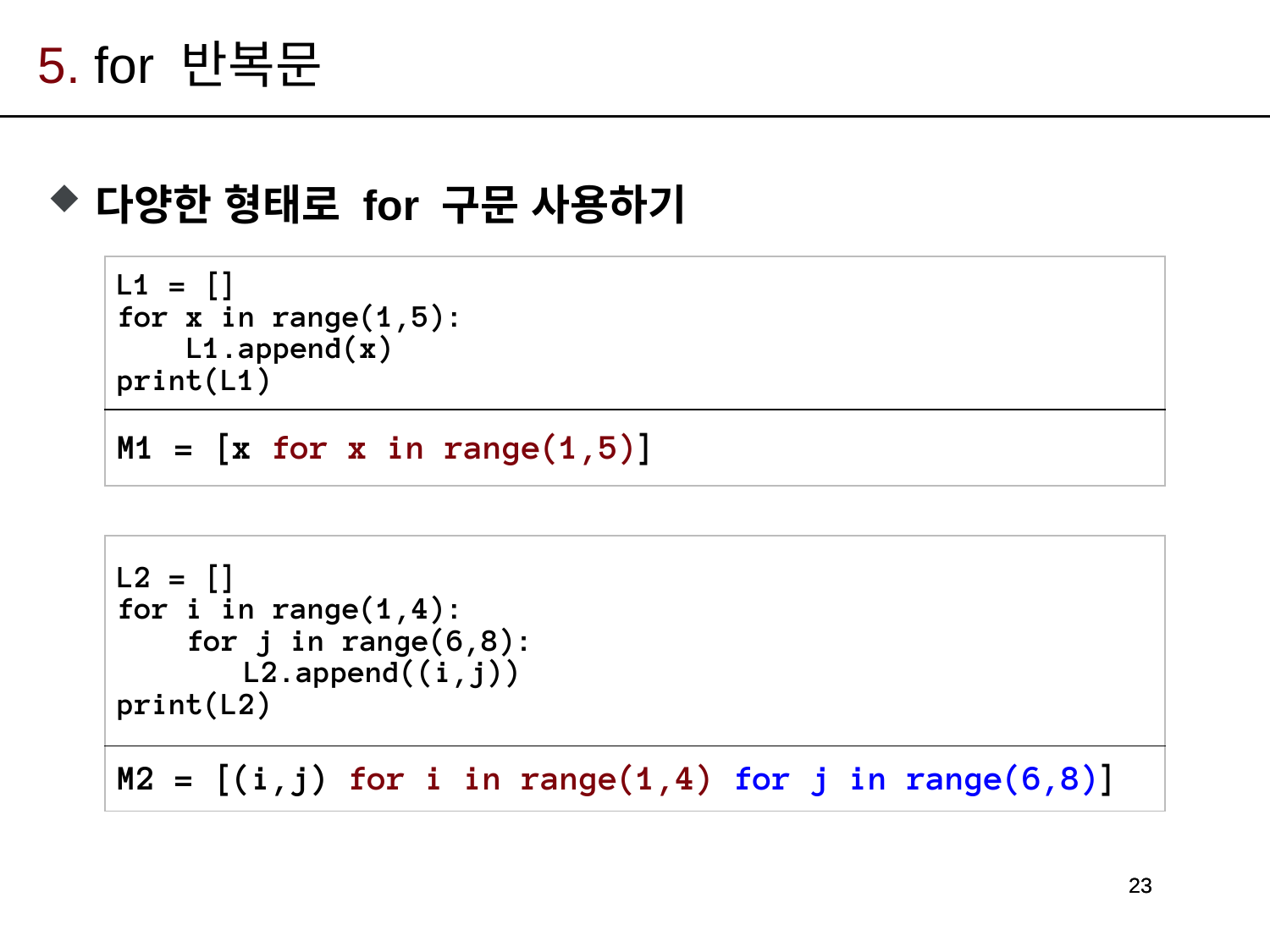

# 5. for 반복문
다양한 형태로 for 구문 사용하기

| L1 = [] for x in range(1,5): L1.append(x) print(L1) |
| --- |
| M1 = [x for x in range(1,5)] |
| L2 = [] for i in range(1,4): for j in range(6,8): L2.append((i,j)) print(L2) |
| --- |
| M2 = [(i,j) for i in range(1,4) for j in range(6,8)] |
23
23